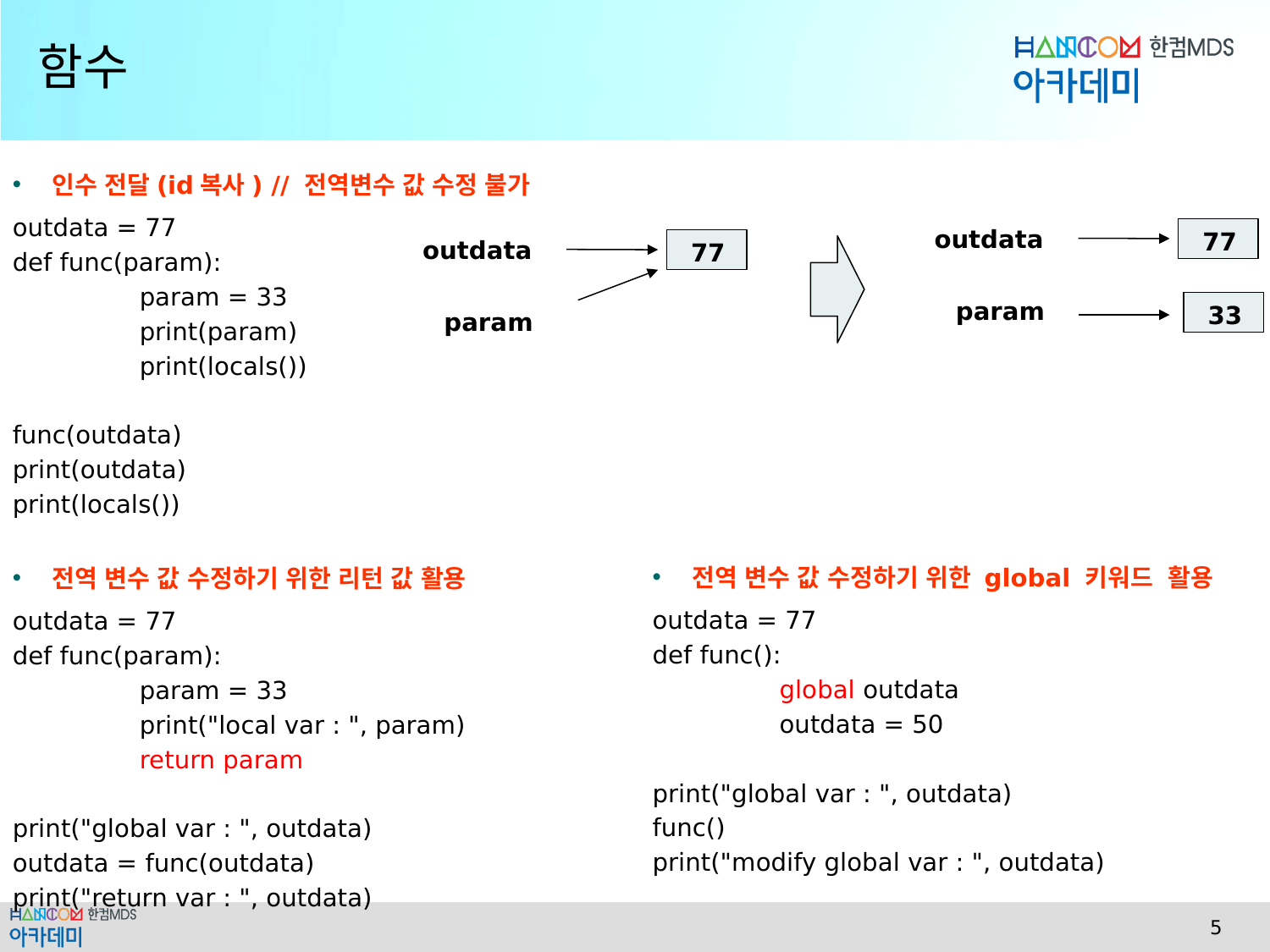

# 함수
인수 전달(id복사) // 전역변수 값 수정 불가
outdata = 77
def func(param):
	param = 33
	print(param)
	print(locals())

func(outdata)
print(outdata)
print(locals())
outdata

77
outdata

77

param

33
param
전역 변수 값 수정하기 위한 global 키워드  활용
전역 변수 값 수정하기 위한 리턴 값 활용
outdata = 77
def func():
	global outdata
	outdata = 50

print("global var : ", outdata)
func()
print("modify global var : ", outdata)
outdata = 77
def func(param):
	param = 33
	print("local var : ", param)
	return param

print("global var : ", outdata)
outdata = func(outdata)
print("return var : ", outdata)
                               5